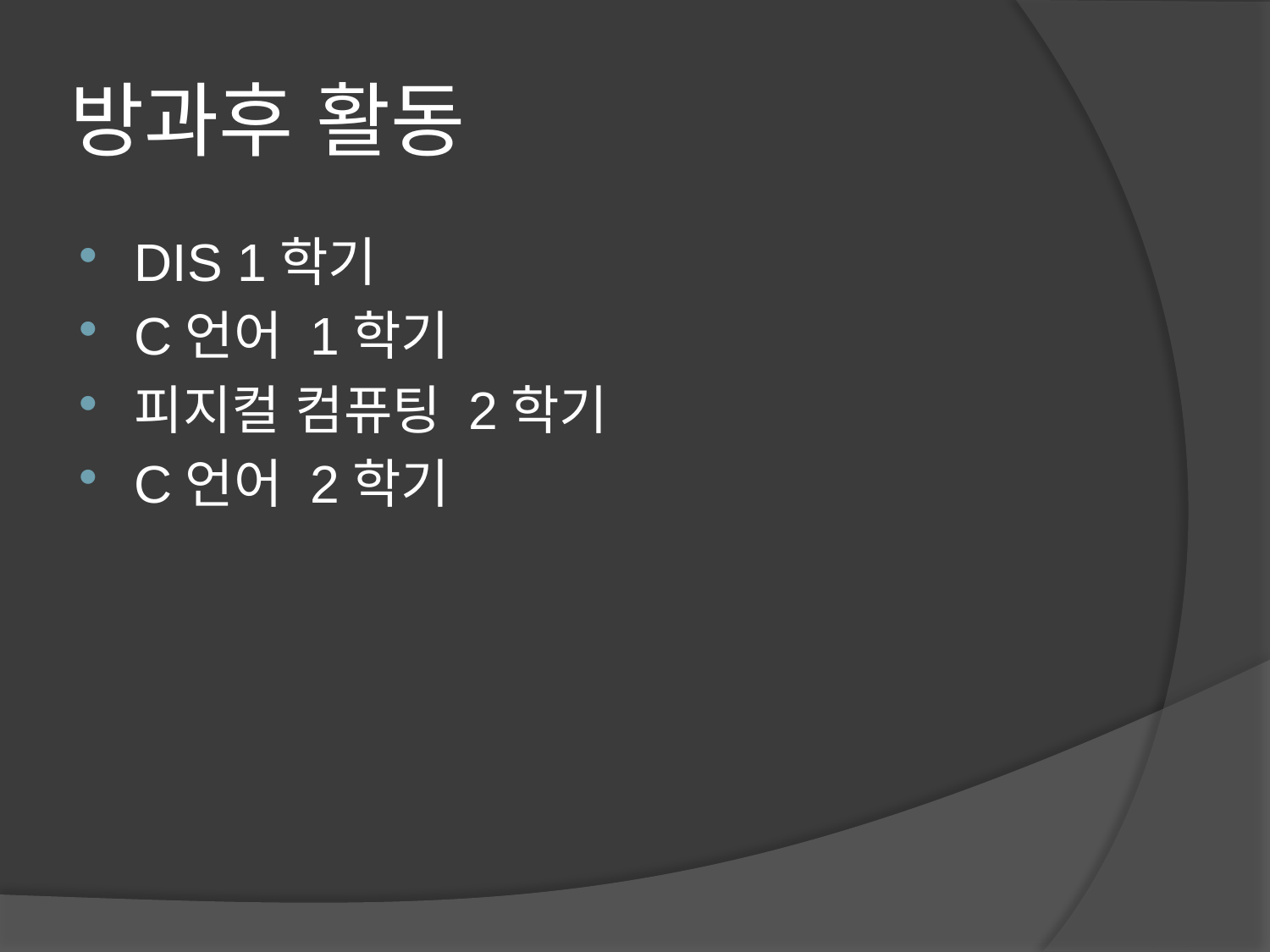

# 방과후 활동
DIS 1학기
C언어 1학기
피지컬 컴퓨팅 2학기
C언어 2학기